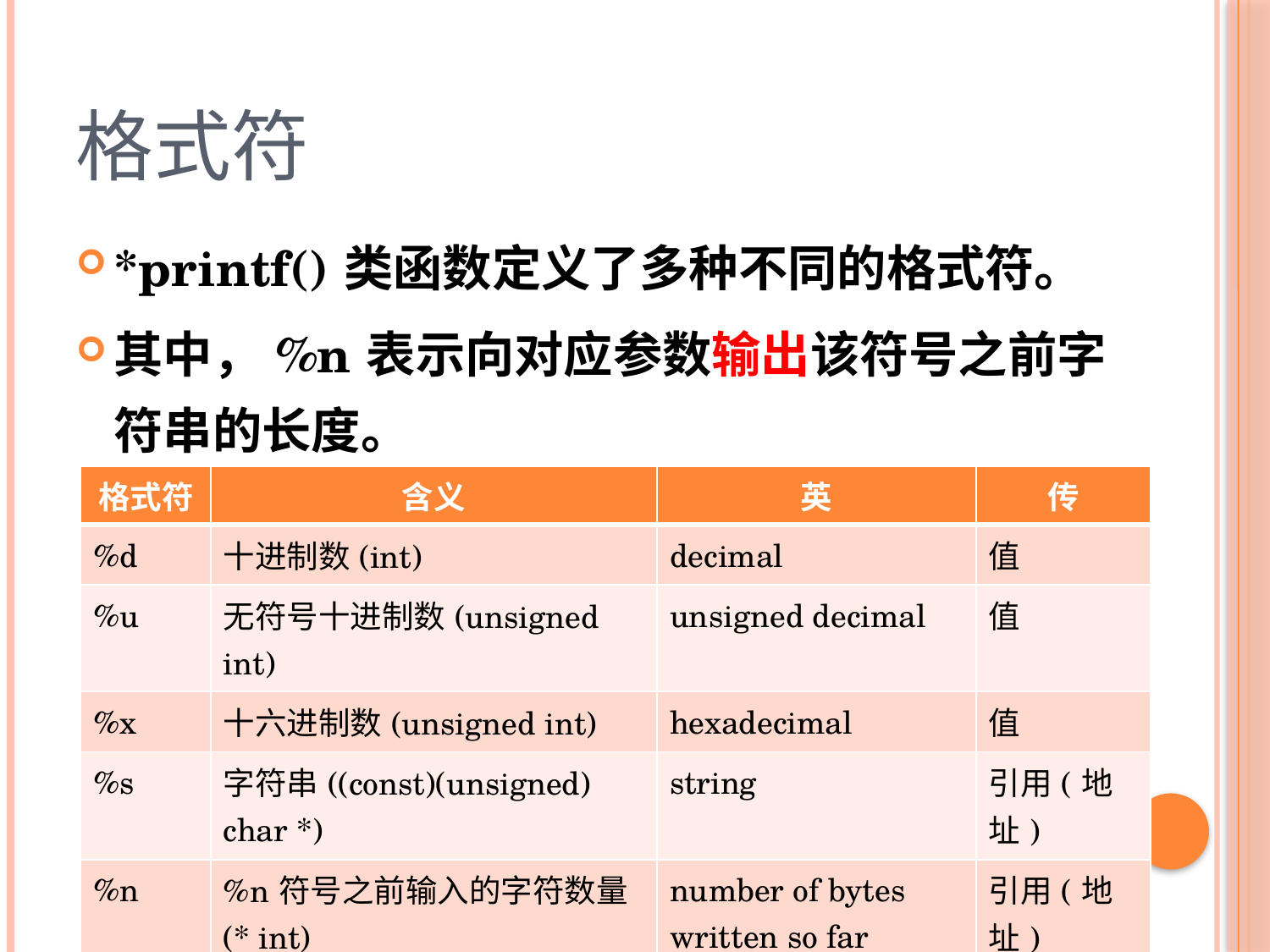

格式符
*printf()类函数定义了多种不同的格式符。
其中，%n表示向对应参数输出该符号之前字符串的长度。
| 格式符 | 含义 | 英 | 传 |
| --- | --- | --- | --- |
| %d | 十进制数(int) | decimal | 值 |
| %u | 无符号十进制数(unsigned int) | unsigned decimal | 值 |
| %x | 十六进制数(unsigned int) | hexadecimal | 值 |
| %s | 字符串((const)(unsigned) char \*) | string | 引用(地址) |
| %n | %n符号之前输入的字符数量(\* int) | number of bytes written so far | 引用(地址) |